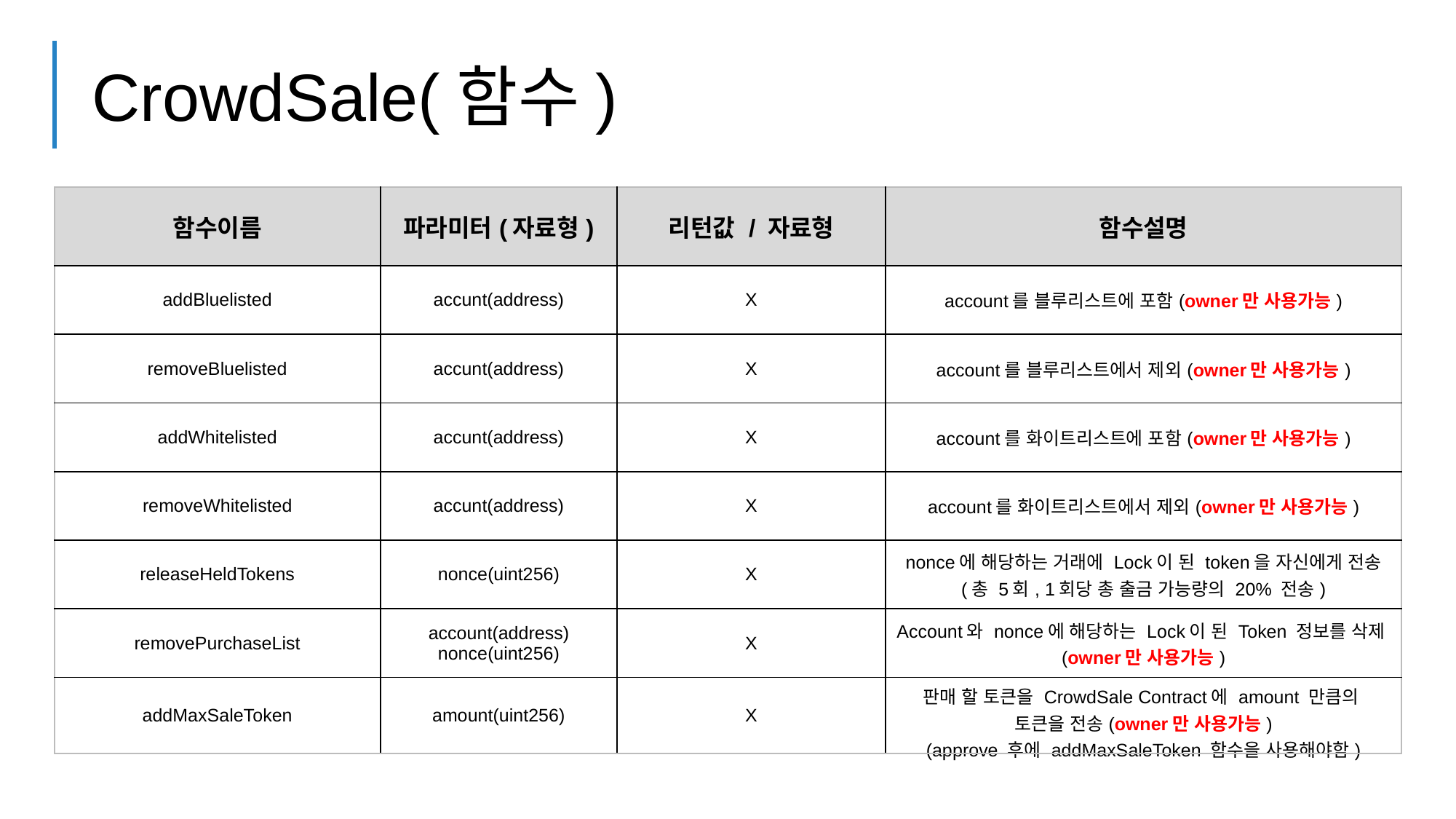

CrowdSale(함수)
| 함수이름 | 파라미터(자료형) | 리턴값 / 자료형 | 함수설명 |
| --- | --- | --- | --- |
| addBluelisted | accunt(address) | X | account를 블루리스트에 포함(owner만 사용가능) |
| removeBluelisted | accunt(address) | X | account를 블루리스트에서 제외(owner만 사용가능) |
| addWhitelisted | accunt(address) | X | account를 화이트리스트에 포함(owner만 사용가능) |
| removeWhitelisted | accunt(address) | X | account를 화이트리스트에서 제외(owner만 사용가능) |
| releaseHeldTokens | nonce(uint256) | X | nonce에 해당하는 거래에 Lock이 된 token을 자신에게 전송 (총 5회, 1회당 총 출금 가능량의 20% 전송) |
| removePurchaseList | account(address) nonce(uint256) | X | Account와 nonce에 해당하는 Lock이 된 Token 정보를 삭제(owner만 사용가능) |
| addMaxSaleToken | amount(uint256) | X | 판매 할 토큰을 CrowdSale Contract에 amount 만큼의 토큰을 전송(owner만 사용가능) (approve 후에 addMaxSaleToken 함수을 사용해야함) |